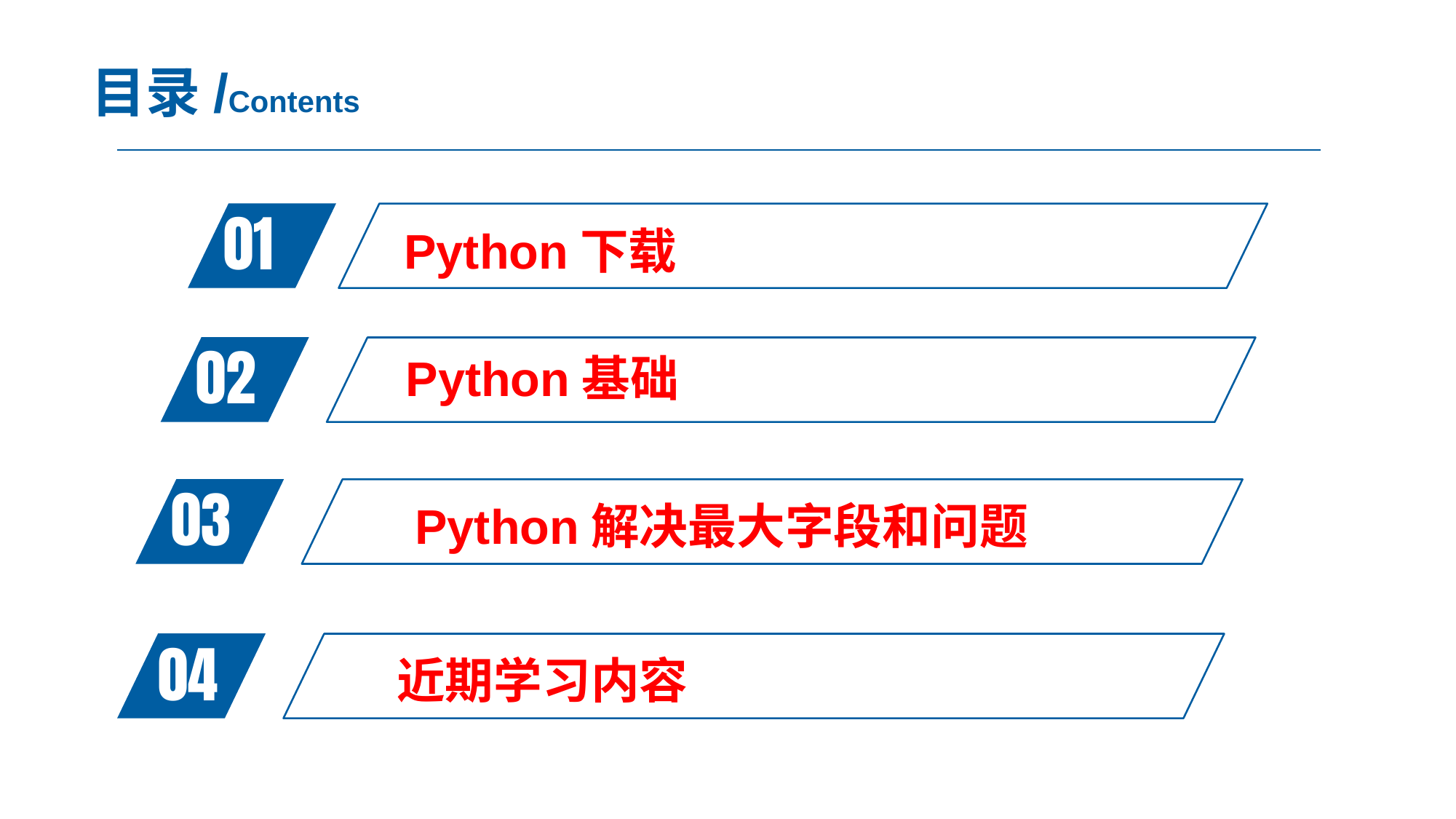

目录/Contents

01

Python下载

02

Python基础

03

Python解决最大字段和问题

04

近期学习内容